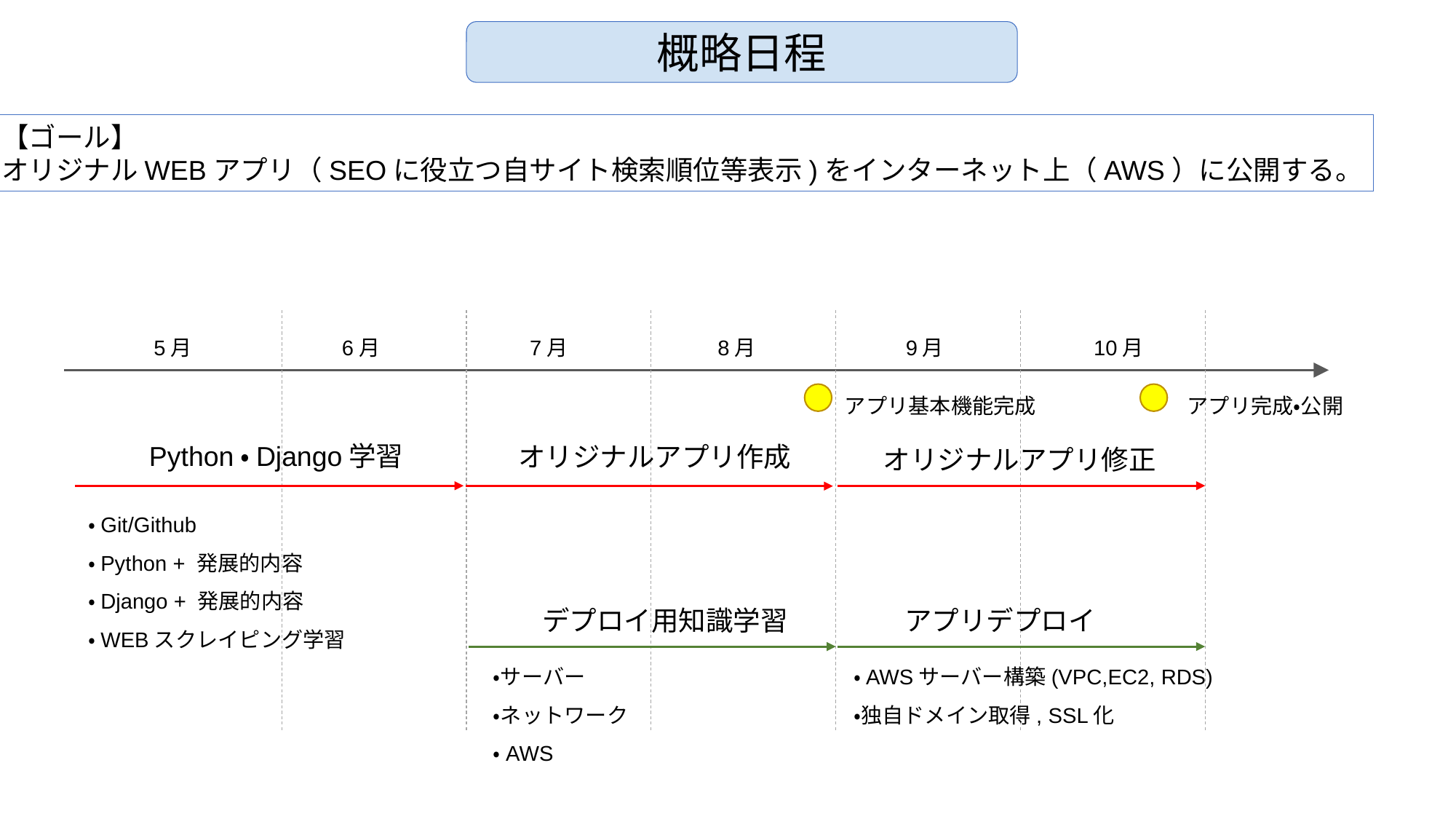

概略日程
【ゴール】
オリジナルWEBアプリ（SEOに役立つ自サイト検索順位等表示)をインターネット上（AWS）に公開する。
5月
6月
7月
8月
9月
10月
アプリ基本機能完成
アプリ完成・公開

Python・Django学習
オリジナルアプリ作成
オリジナルアプリ修正
・Git/Github
・Python + 発展的内容
・Django + 発展的内容
・WEBスクレイピング学習
デプロイ用知識学習
アプリデプロイ
・AWSサーバー構築(VPC,EC2, RDS)
・独自ドメイン取得, SSL化
・サーバー
・ネットワーク
・AWS